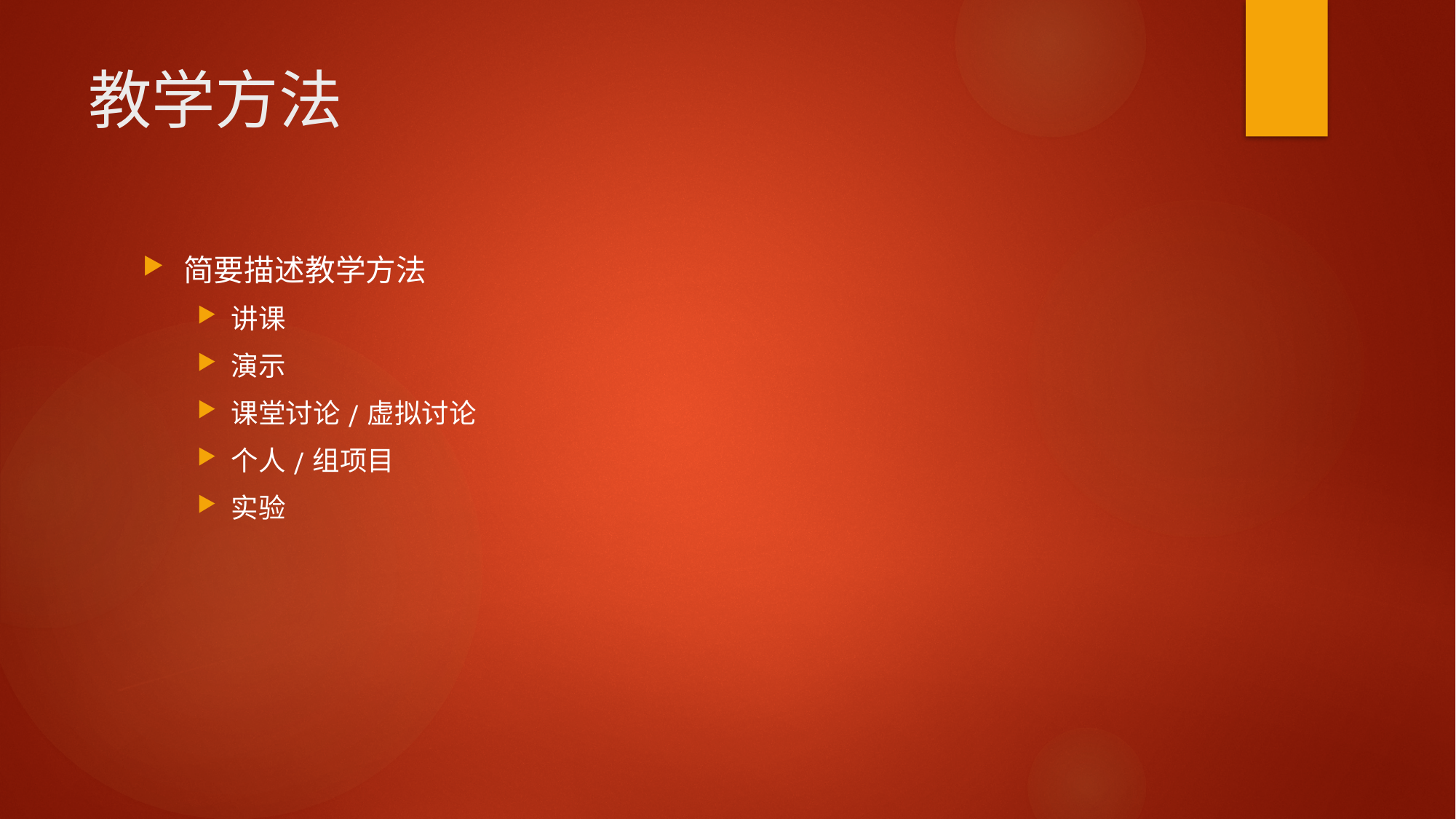

# 教学方法
简要描述教学方法
讲课
演示
课堂讨论/虚拟讨论
个人/组项目
实验